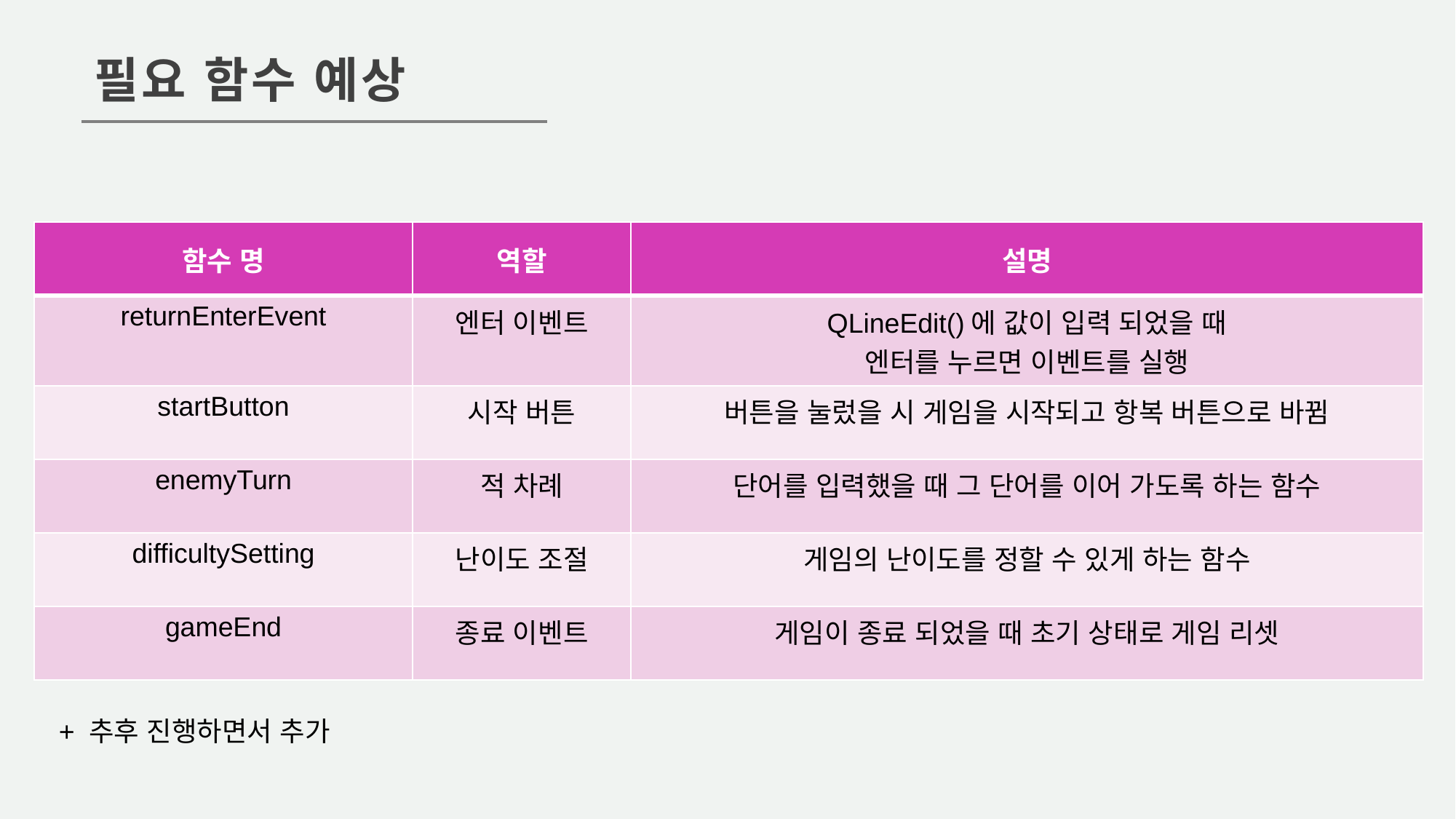

필요 함수 예상
| 함수 명 | 역할 | 설명 |
| --- | --- | --- |
| returnEnterEvent | 엔터 이벤트 | QLineEdit()에 값이 입력 되었을 때 엔터를 누르면 이벤트를 실행 |
| startButton | 시작 버튼 | 버튼을 눌렀을 시 게임을 시작되고 항복 버튼으로 바뀜 |
| enemyTurn | 적 차례 | 단어를 입력했을 때 그 단어를 이어 가도록 하는 함수 |
| difficultySetting | 난이도 조절 | 게임의 난이도를 정할 수 있게 하는 함수 |
| gameEnd | 종료 이벤트 | 게임이 종료 되었을 때 초기 상태로 게임 리셋 |
+ 추후 진행하면서 추가